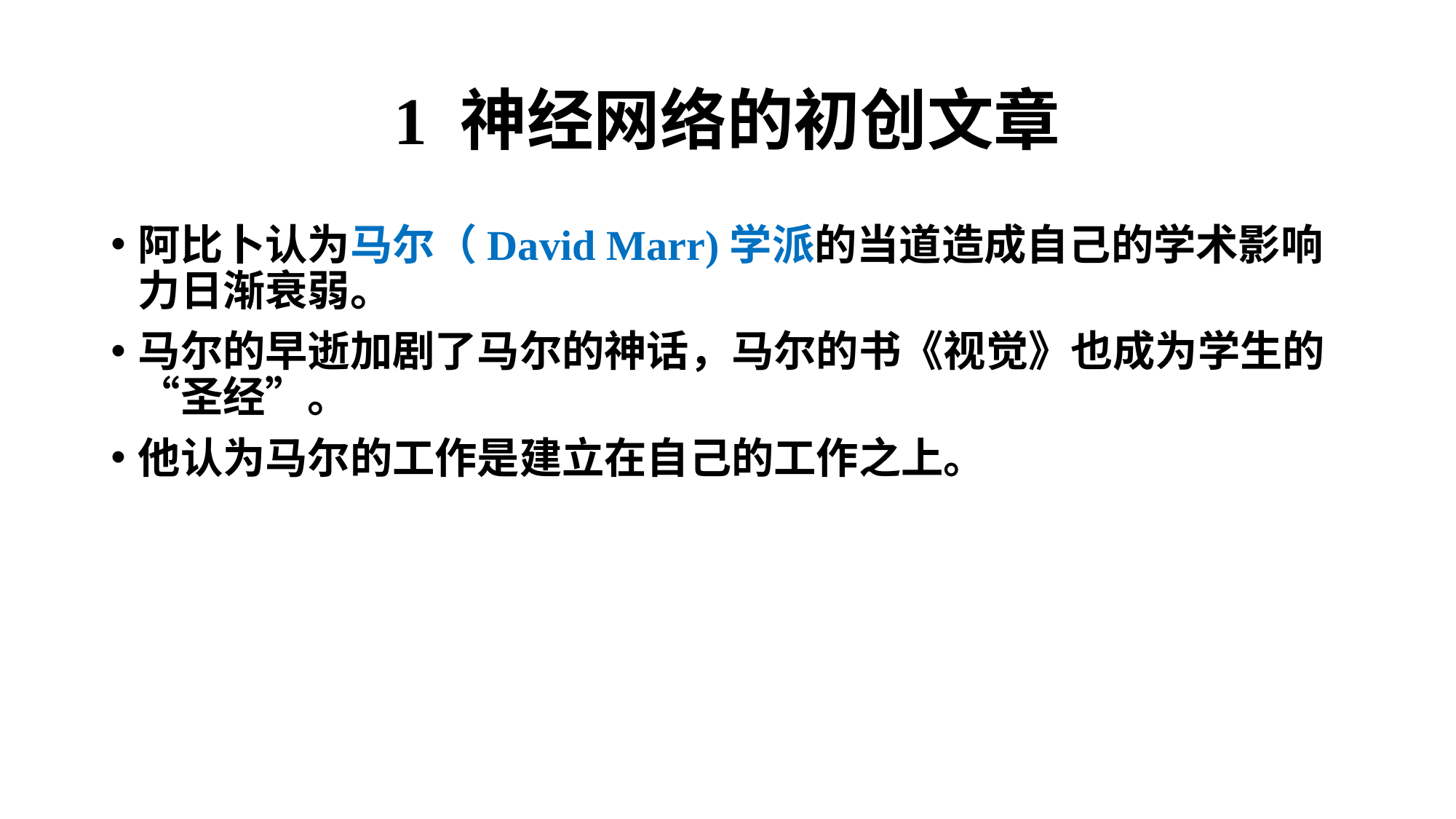

# 1 神经网络的初创文章
阿比卜认为马尔（David Marr)学派的当道造成自己的学术影响力日渐衰弱。
马尔的早逝加剧了马尔的神话，马尔的书《视觉》也成为学生的“圣经”。
他认为马尔的工作是建立在自己的工作之上。